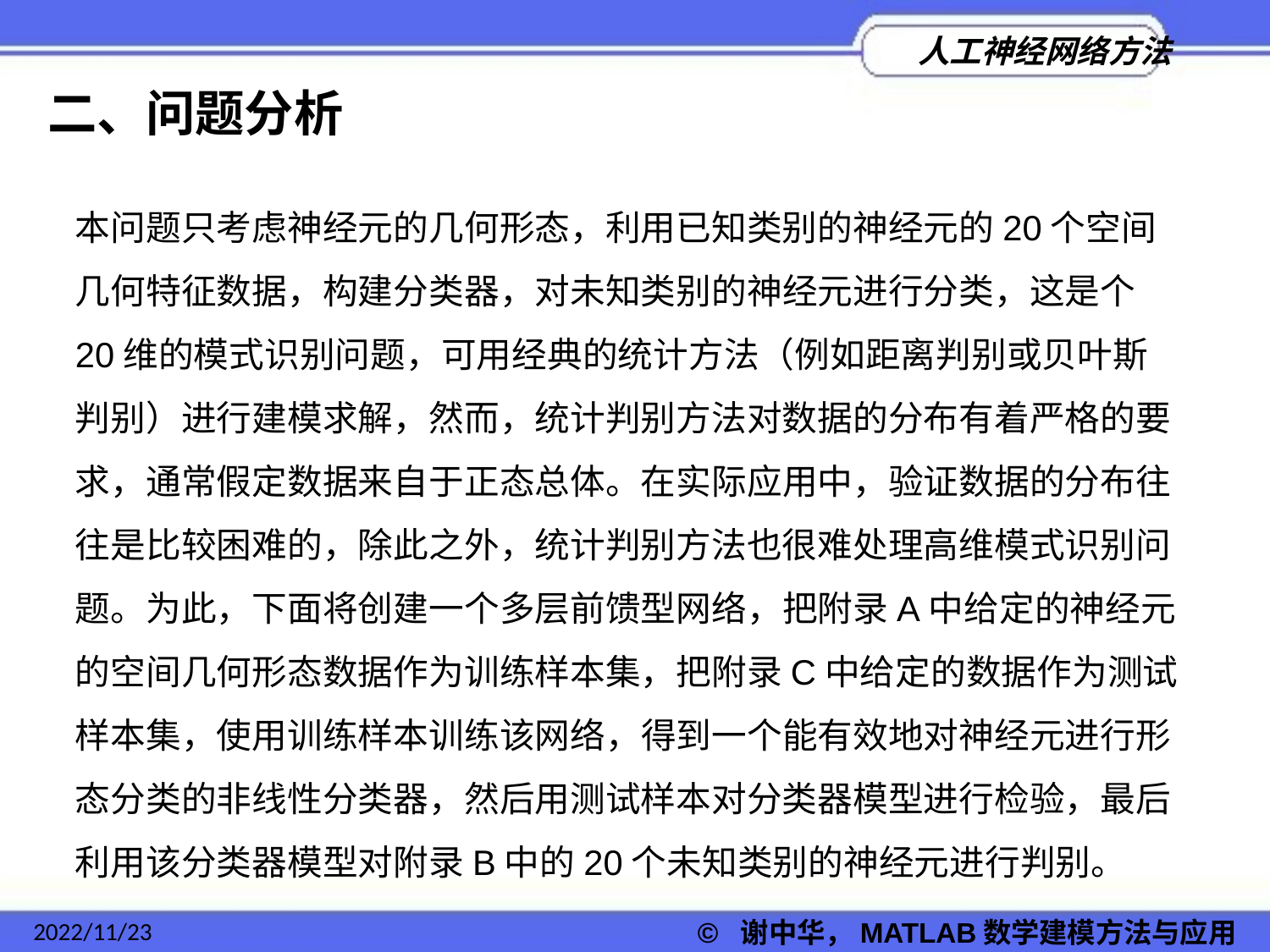

二、问题分析
本问题只考虑神经元的几何形态，利用已知类别的神经元的20个空间几何特征数据，构建分类器，对未知类别的神经元进行分类，这是个20维的模式识别问题，可用经典的统计方法（例如距离判别或贝叶斯判别）进行建模求解，然而，统计判别方法对数据的分布有着严格的要求，通常假定数据来自于正态总体。在实际应用中，验证数据的分布往往是比较困难的，除此之外，统计判别方法也很难处理高维模式识别问题。为此，下面将创建一个多层前馈型网络，把附录A中给定的神经元的空间几何形态数据作为训练样本集，把附录C中给定的数据作为测试样本集，使用训练样本训练该网络，得到一个能有效地对神经元进行形态分类的非线性分类器，然后用测试样本对分类器模型进行检验，最后利用该分类器模型对附录B中的20个未知类别的神经元进行判别。
2022/11/23
©  谢中华，MATLAB数学建模方法与应用